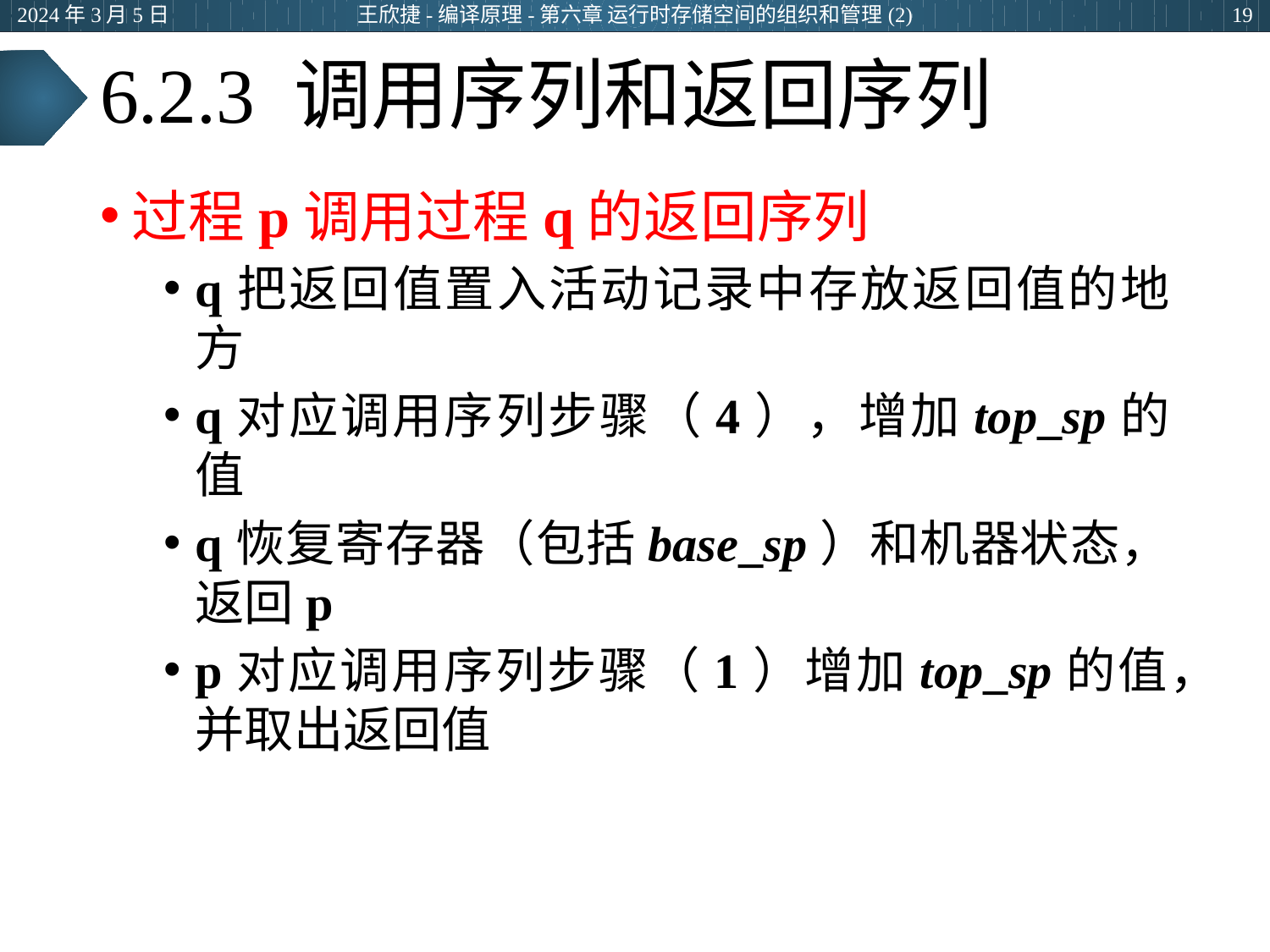

王欣捷-编译原理-第六章 运行时存储空间的组织和管理(2)
2024年3月5日
19
# 6.2.3 调用序列和返回序列
过程p调用过程q的返回序列
q把返回值置入活动记录中存放返回值的地方
q对应调用序列步骤（4），增加top_sp的值
q恢复寄存器（包括base_sp）和机器状态，返回p
p对应调用序列步骤（1）增加top_sp的值，并取出返回值